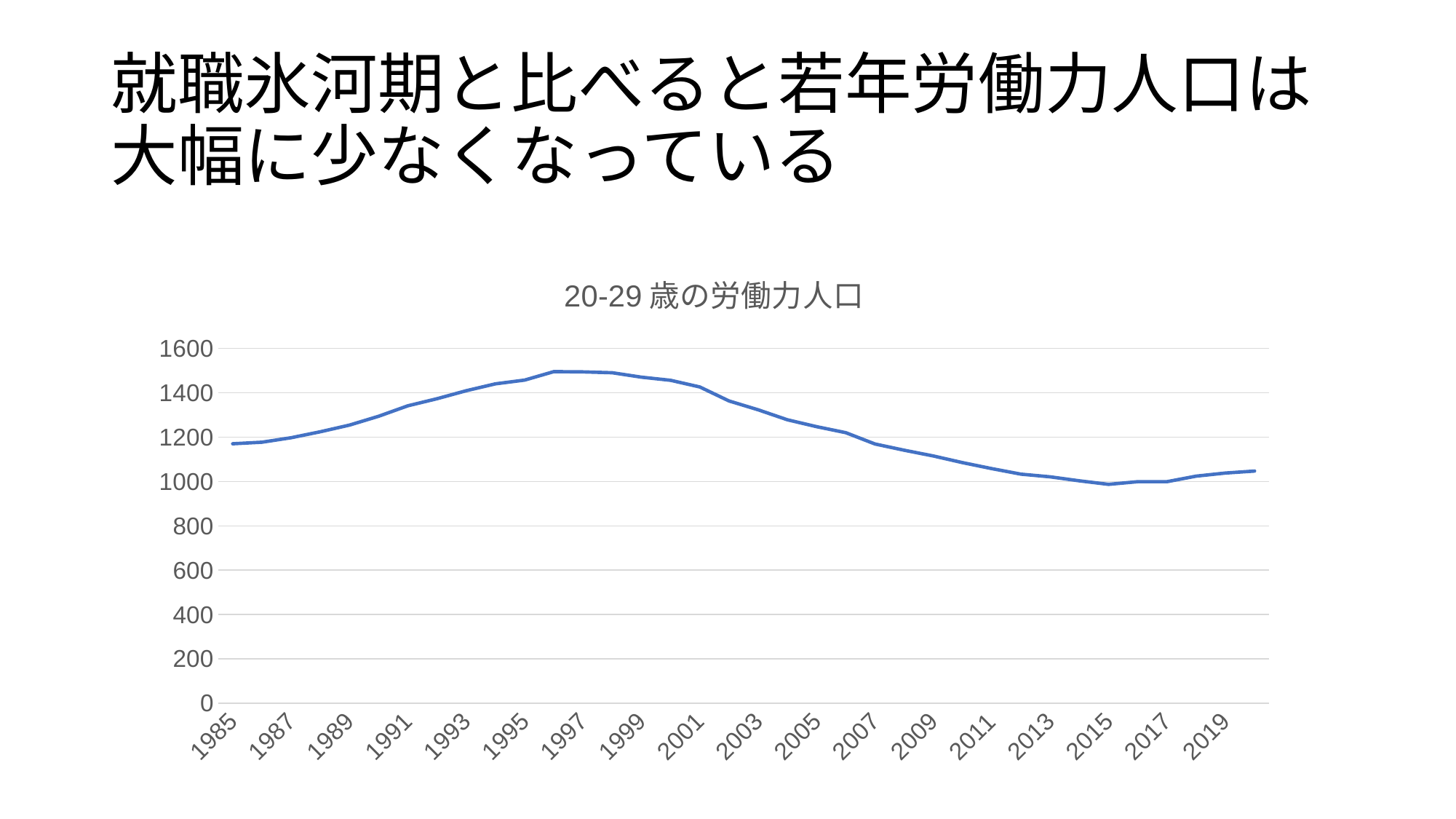

# 就職氷河期と比べると若年労働力人口は大幅に少なくなっている

### Chart:

| Category | 20-29歳の労働力人口 |
|---|---|
| 1985 | 1170.0 |
| 1986 | 1177.0 |
| 1987 | 1197.0 |
| 1988 | 1224.0 |
| 1989 | 1254.0 |
| 1990 | 1294.0 |
| 1991 | 1341.0 |
| 1992 | 1373.0 |
| 1993 | 1409.0 |
| 1994 | 1440.0 |
| 1995 | 1457.0 |
| 1996 | 1495.0 |
| 1997 | 1494.0 |
| 1998 | 1490.0 |
| 1999 | 1470.0 |
| 2000 | 1456.0 |
| 2001 | 1426.0 |
| 2002 | 1363.0 |
| 2003 | 1323.0 |
| 2004 | 1278.0 |
| 2005 | 1247.0 |
| 2006 | 1220.0 |
| 2007 | 1169.0 |
| 2008 | 1141.0 |
| 2009 | 1115.0 |
| 2010 | 1085.0 |
| 2011 | 1058.0 |
| 2012 | 1033.0 |
| 2013 | 1021.0 |
| 2014 | 1003.0 |
| 2015 | 987.0 |
| 2016 | 999.0 |
| 2017 | 999.0 |
| 2018 | 1024.0 |
| 2019 | 1038.0 |
| 2020 | 1047.0 |